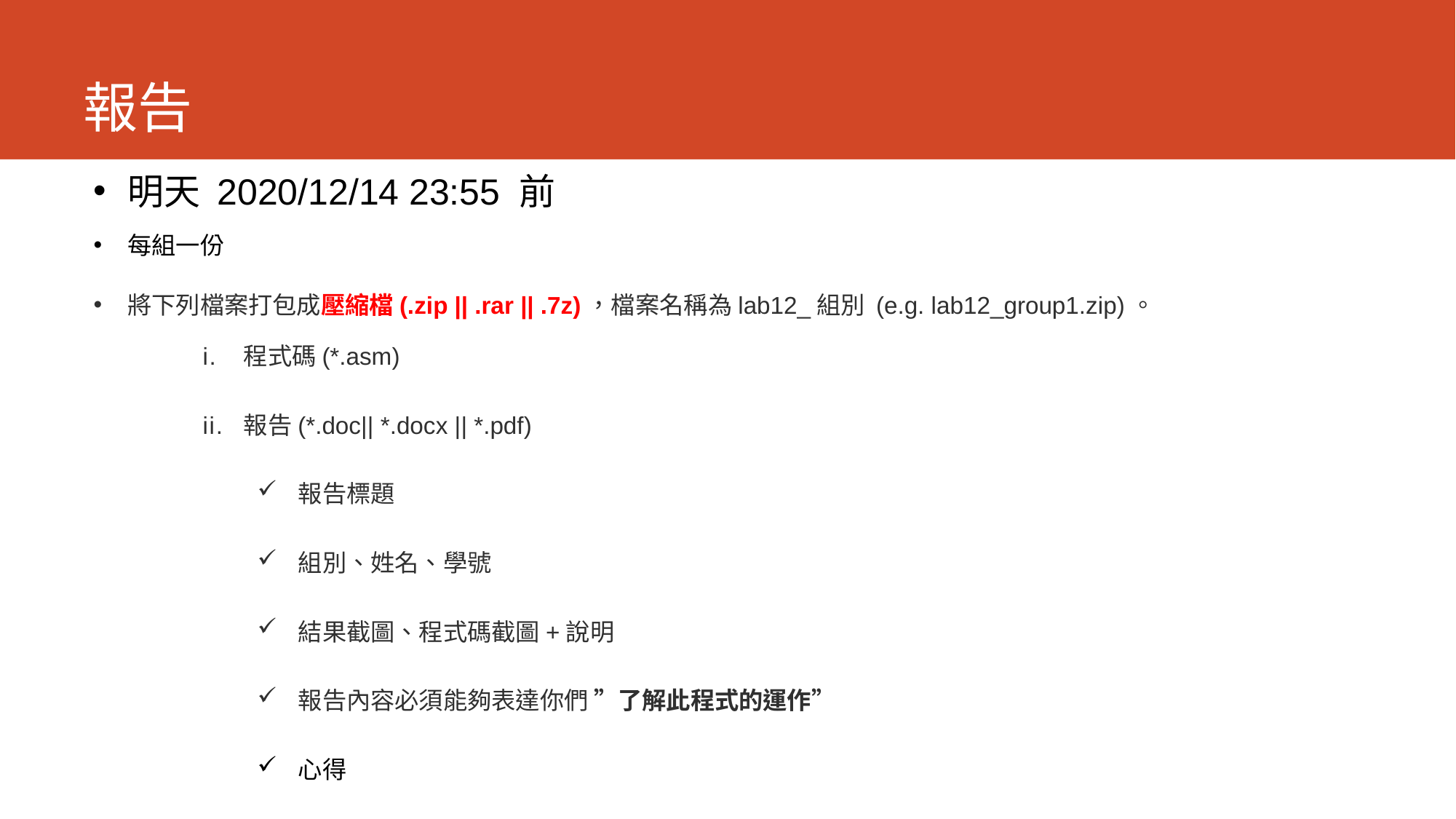

# 報告
明天 2020/12/14 23:55 前
每組一份
將下列檔案打包成壓縮檔(.zip || .rar || .7z)，檔案名稱為lab12_組別 (e.g. lab12_group1.zip)。
程式碼(*.asm)
報告(*.doc|| *.docx || *.pdf)
報告標題
組別、姓名、學號
結果截圖、程式碼截圖+說明
報告內容必須能夠表達你們 ”了解此程式的運作”
心得